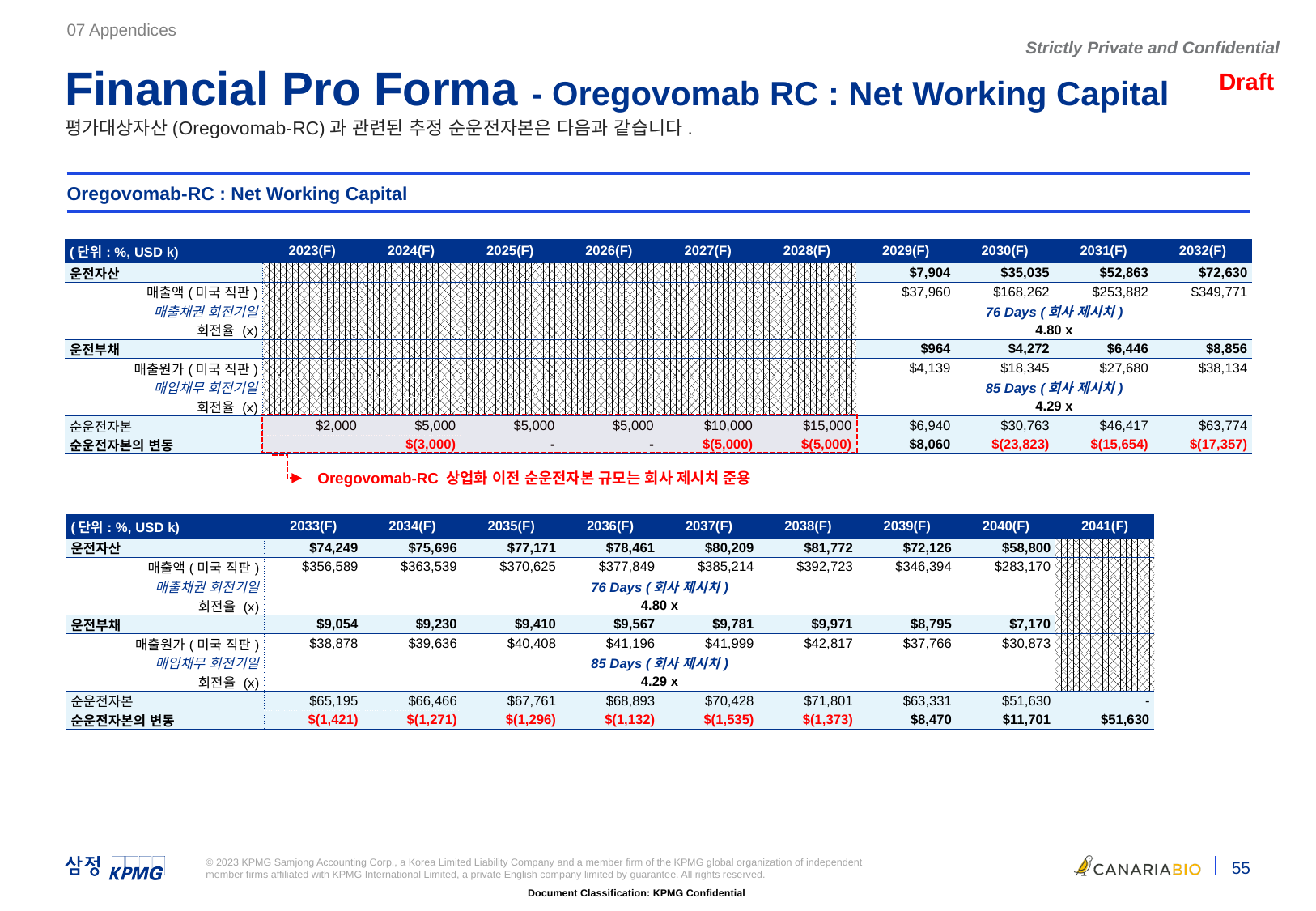

07 Appendices

Financial Pro Forma - Oregovomab RC : Net Working Capital
평가대상자산(Oregovomab-RC)과 관련된 추정 순운전자본은 다음과 같습니다.
Oregovomab-RC : Net Working Capital
| (단위: %, USD k) | 2023(F) | 2024(F) | 2025(F) | 2026(F) | 2027(F) | 2028(F) | 2029(F) | 2030(F) | 2031(F) | 2032(F) |
| --- | --- | --- | --- | --- | --- | --- | --- | --- | --- | --- |
| 운전자산 |  |  |  |  |  |  | $7,904 | $35,035 | $52,863 | $72,630 |
| 매출액(미국 직판) |  |  |  |  |  |  | $37,960 | $168,262 | $253,882 | $349,771 |
| 매출채권 회전기일 |  |  |  |  |  |  | 76 Days (회사 제시치) |  |  |  |
| 회전율 (x) |  |  |  |  |  |  | 4.80 x |  |  |  |
| 운전부채 |  |  |  |  |  |  | $964 | $4,272 | $6,446 | $8,856 |
| 매출원가(미국 직판) |  |  |  |  |  |  | $4,139 | $18,345 | $27,680 | $38,134 |
| 매입채무 회전기일 |  |  |  |  |  |  | 85 Days (회사 제시치) |  |  |  |
| 회전율 (x) |  |  |  |  |  |  | 4.29 x |  |  |  |
| 순운전자본 | $2,000 | $5,000 | $5,000 | $5,000 | $10,000 | $15,000 | $6,940 | $30,763 | $46,417 | $63,774 |
| 순운전자본의 변동 |  | $(3,000) | - | - | $(5,000) | $(5,000) | $8,060 | $(23,823) | $(15,654) | $(17,357) |

Oregovomab-RC 상업화 이전 순운전자본 규모는 회사 제시치 준용
| (단위: %, USD k) | 2033(F) | 2034(F) | 2035(F) | 2036(F) | 2037(F) | 2038(F) | 2039(F) | 2040(F) | 2041(F) |
| --- | --- | --- | --- | --- | --- | --- | --- | --- | --- |
| 운전자산 | $74,249 | $75,696 | $77,171 | $78,461 | $80,209 | $81,772 | $72,126 | $58,800 |  |
| 매출액(미국 직판) | $356,589 | $363,539 | $370,625 | $377,849 | $385,214 | $392,723 | $346,394 | $283,170 |  |
| 매출채권 회전기일 | 76 Days (회사 제시치) |  |  | 76 Days (회사 제시치) |  |  |  |  |  |
| 회전율 (x) | 4.80 x |  |  | 4.80 x |  |  |  |  |  |
| 운전부채 | $9,054 | $9,230 | $9,410 | $9,567 | $9,781 | $9,971 | $8,795 | $7,170 |  |
| 매출원가(미국 직판) | $38,878 | $39,636 | $40,408 | $41,196 | $41,999 | $42,817 | $37,766 | $30,873 |  |
| 매입채무 회전기일 | 85 Days (회사 제시치) |  |  | 85 Days (회사 제시치) |  |  |  |  |  |
| 회전율 (x) | 4.29 x |  |  | 4.29 x |  |  |  |  |  |
| 순운전자본 | $65,195 | $66,466 | $67,761 | $68,893 | $70,428 | $71,801 | $63,331 | $51,630 | - |
| 순운전자본의 변동 | $(1,421) | $(1,271) | $(1,296) | $(1,132) | $(1,535) | $(1,373) | $8,470 | $11,701 | $51,630 |